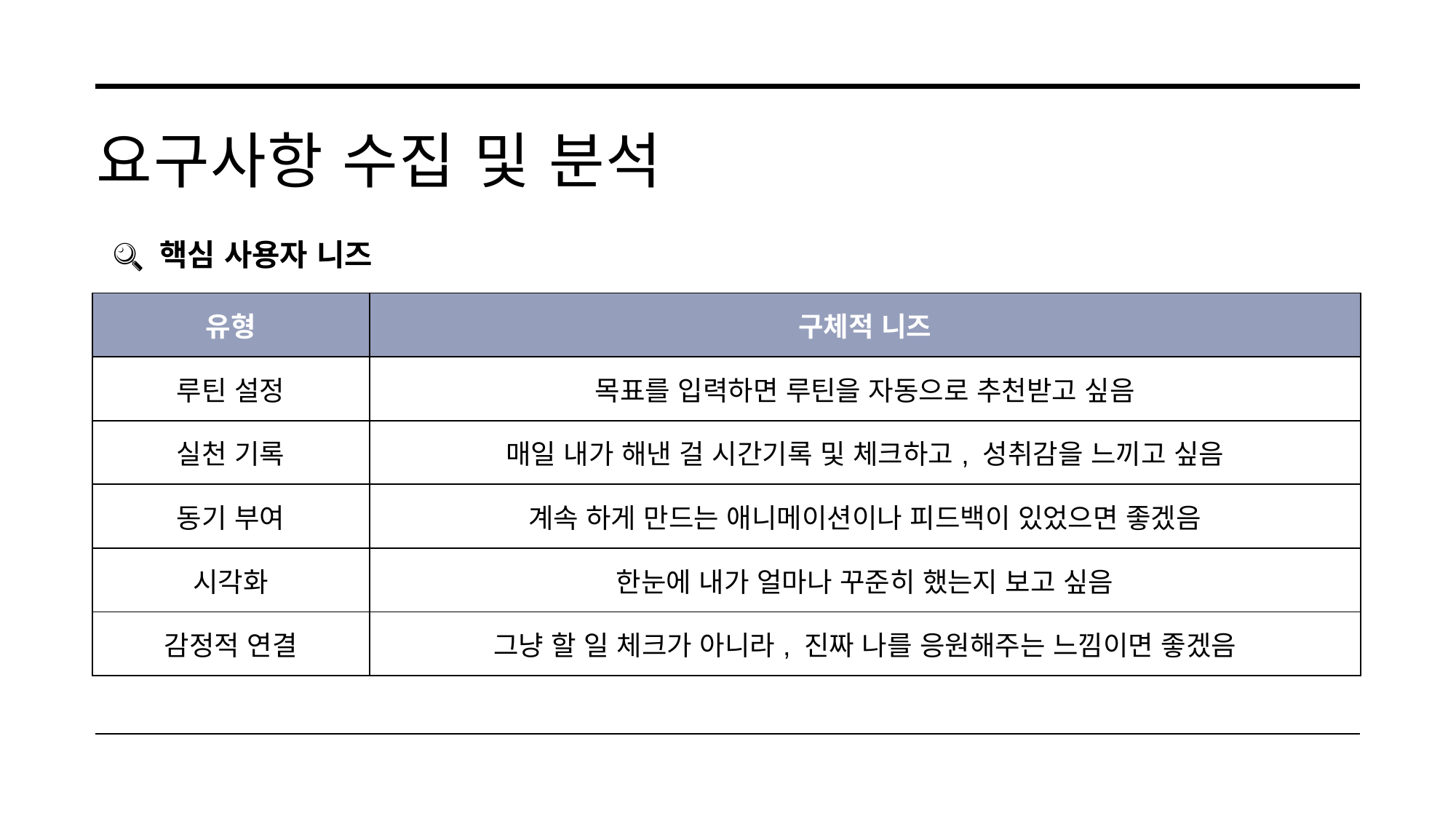

# 요구사항 수집 및 분석
🔍 핵심 사용자 니즈
| 유형 | 구체적 니즈 |
| --- | --- |
| 루틴 설정 | 목표를 입력하면 루틴을 자동으로 추천받고 싶음 |
| 실천 기록 | 매일 내가 해낸 걸 시간기록 및 체크하고, 성취감을 느끼고 싶음 |
| 동기 부여 | 계속 하게 만드는 애니메이션이나 피드백이 있었으면 좋겠음 |
| 시각화 | 한눈에 내가 얼마나 꾸준히 했는지 보고 싶음 |
| 감정적 연결 | 그냥 할 일 체크가 아니라, 진짜 나를 응원해주는 느낌이면 좋겠음 |